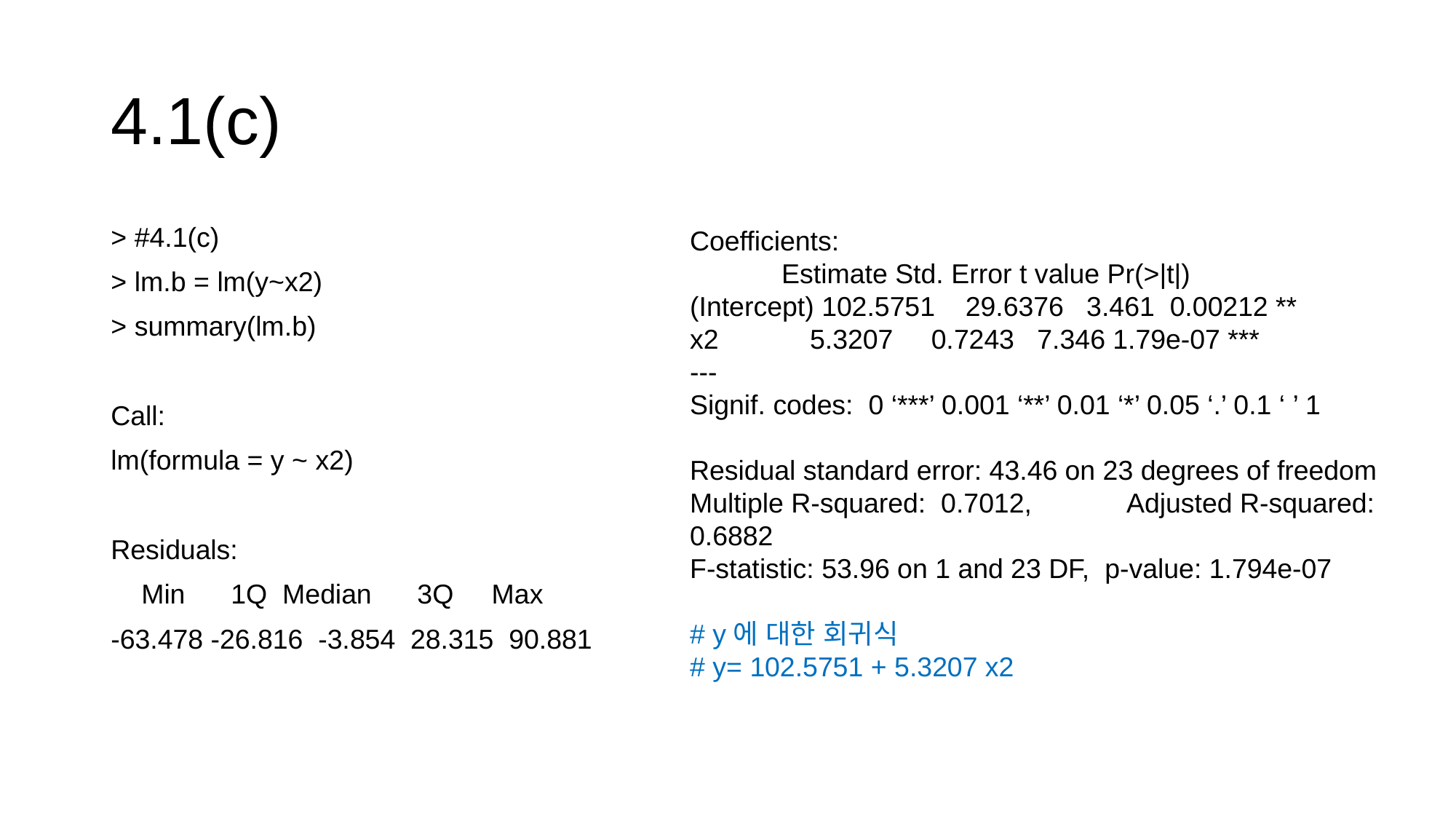

# 4.1(c)
> #4.1(c)
> lm.b = lm(y~x2)
> summary(lm.b)

Call:
lm(formula = y ~ x2)

Residuals:
    Min      1Q  Median      3Q     Max
-63.478 -26.816  -3.854  28.315  90.881

Coefficients:
            Estimate Std. Error t value Pr(>|t|)
(Intercept) 102.5751    29.6376   3.461  0.00212 **
x2            5.3207     0.7243   7.346 1.79e-07 ***
---
Signif. codes:  0 ‘***’ 0.001 ‘**’ 0.01 ‘*’ 0.05 ‘.’ 0.1 ‘ ’ 1

Residual standard error: 43.46 on 23 degrees of freedom
Multiple R-squared:  0.7012,	Adjusted R-squared:  0.6882
F-statistic: 53.96 on 1 and 23 DF,  p-value: 1.794e-07

# y에 대한 회귀식
# y= 102.5751 + 5.3207 x2